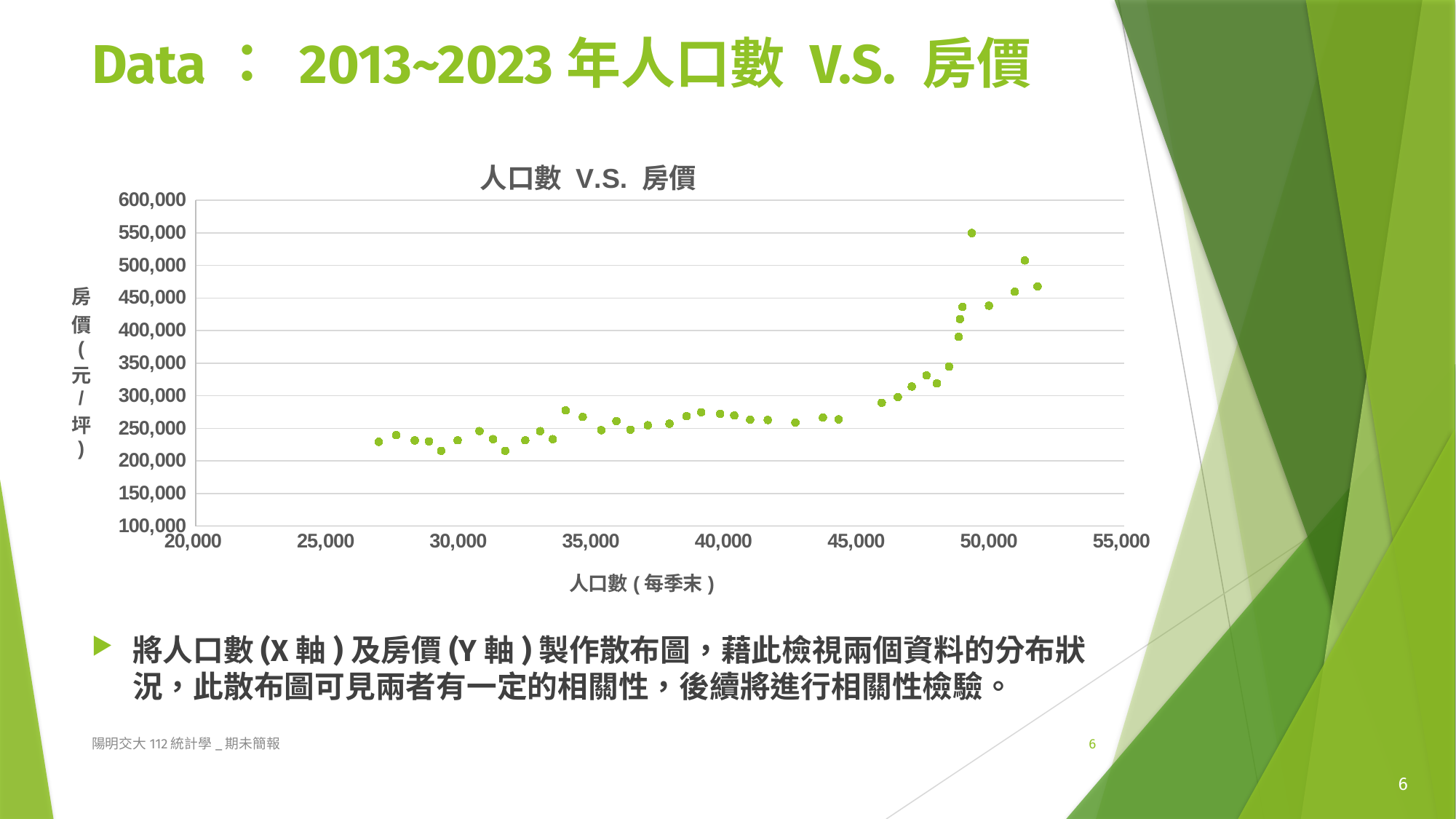

# Data： 2013~2023年人口數 V.S. 房價

### Chart: 人口數 V.S. 房價

| Category | 房價(元/坪) |
|---|---|
將人口數(X軸)及房價(Y軸)製作散布圖，藉此檢視兩個資料的分布狀況，此散布圖可見兩者有一定的相關性，後續將進行相關性檢驗。
陽明交大112統計學_期未簡報
6
6